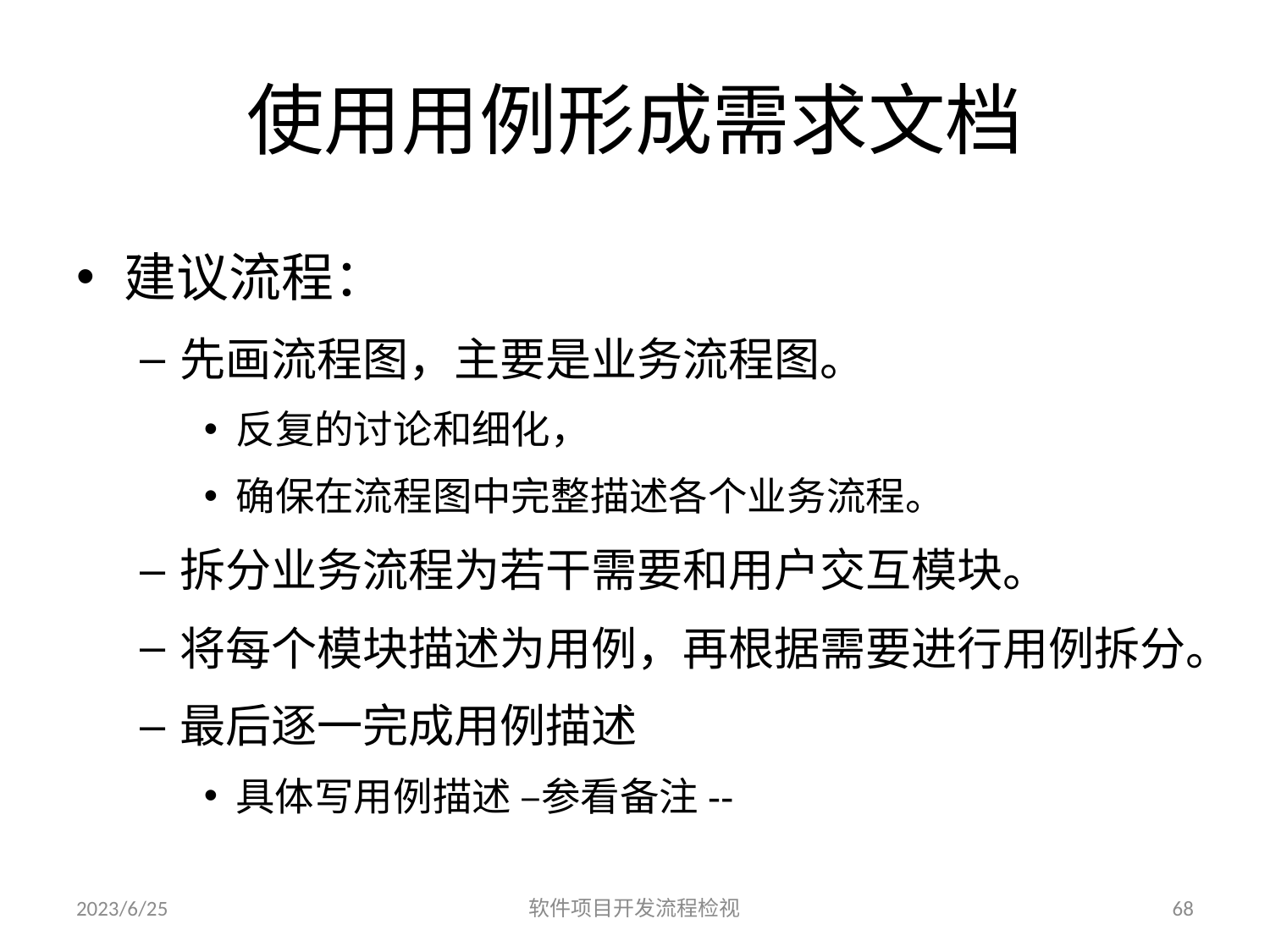

# 使用用例形成需求文档
建议流程：
先画流程图，主要是业务流程图。
反复的讨论和细化，
确保在流程图中完整描述各个业务流程。
拆分业务流程为若干需要和用户交互模块。
将每个模块描述为用例，再根据需要进行用例拆分。
最后逐一完成用例描述
具体写用例描述 –参看备注--
2023/6/25
软件项目开发流程检视
68